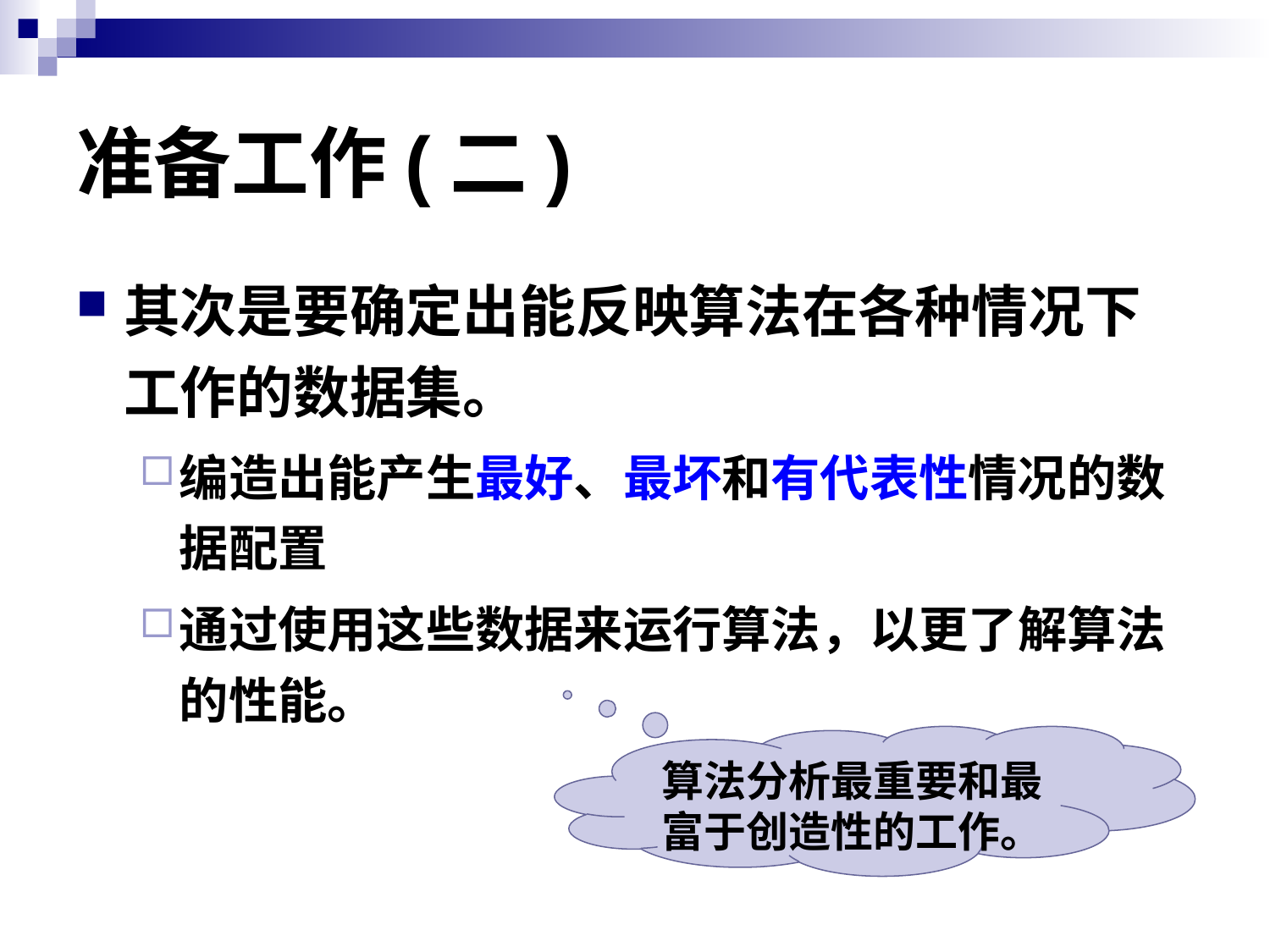

# 准备工作(二)
其次是要确定出能反映算法在各种情况下工作的数据集。
编造出能产生最好、最坏和有代表性情况的数据配置
通过使用这些数据来运行算法，以更了解算法的性能。
算法分析最重要和最富于创造性的工作。